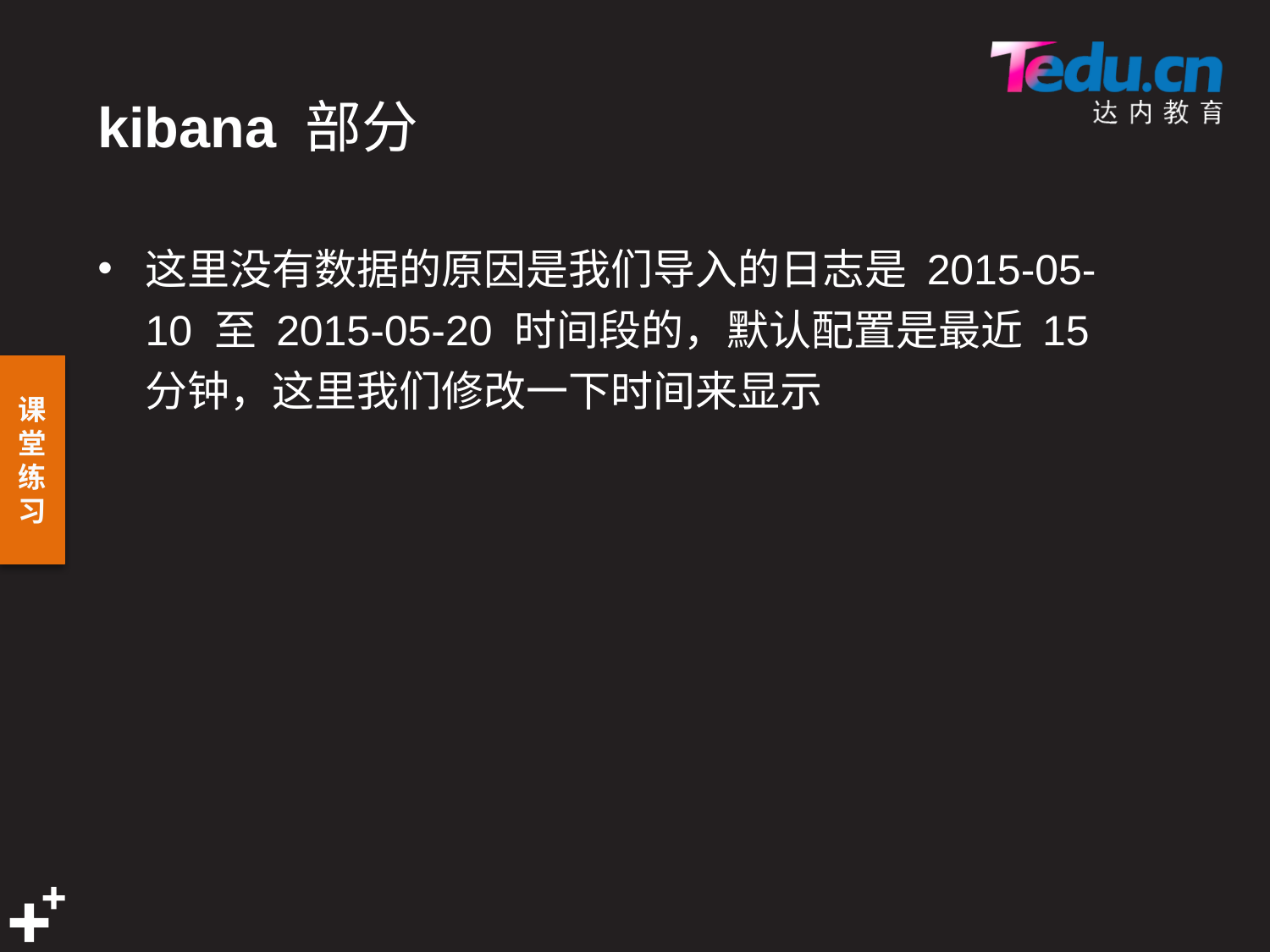

# kibana 部分
这里没有数据的原因是我们导入的日志是 2015-05-10 至 2015-05-20 时间段的，默认配置是最近 15 分钟，这里我们修改一下时间来显示